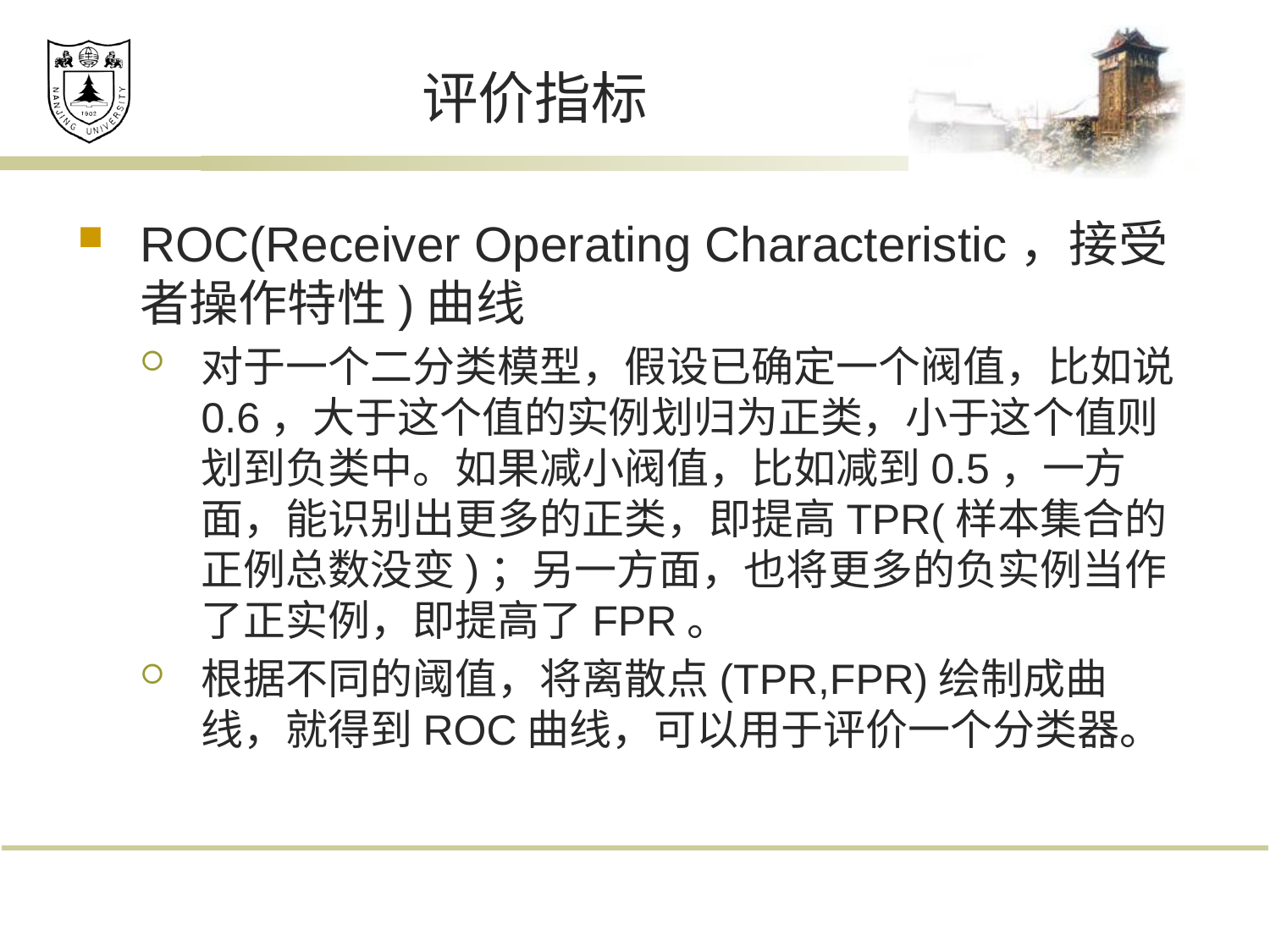

# 评价指标
ROC(Receiver Operating Characteristic，接受者操作特性)曲线
对于一个二分类模型，假设已确定一个阀值，比如说 0.6，大于这个值的实例划归为正类，小于这个值则划到负类中。如果减小阀值，比如减到0.5，一方面，能识别出更多的正类，即提高TPR(样本集合的正例总数没变)；另一方面，也将更多的负实例当作了正实例，即提高了FPR。
根据不同的阈值，将离散点(TPR,FPR)绘制成曲线，就得到ROC曲线，可以用于评价一个分类器。